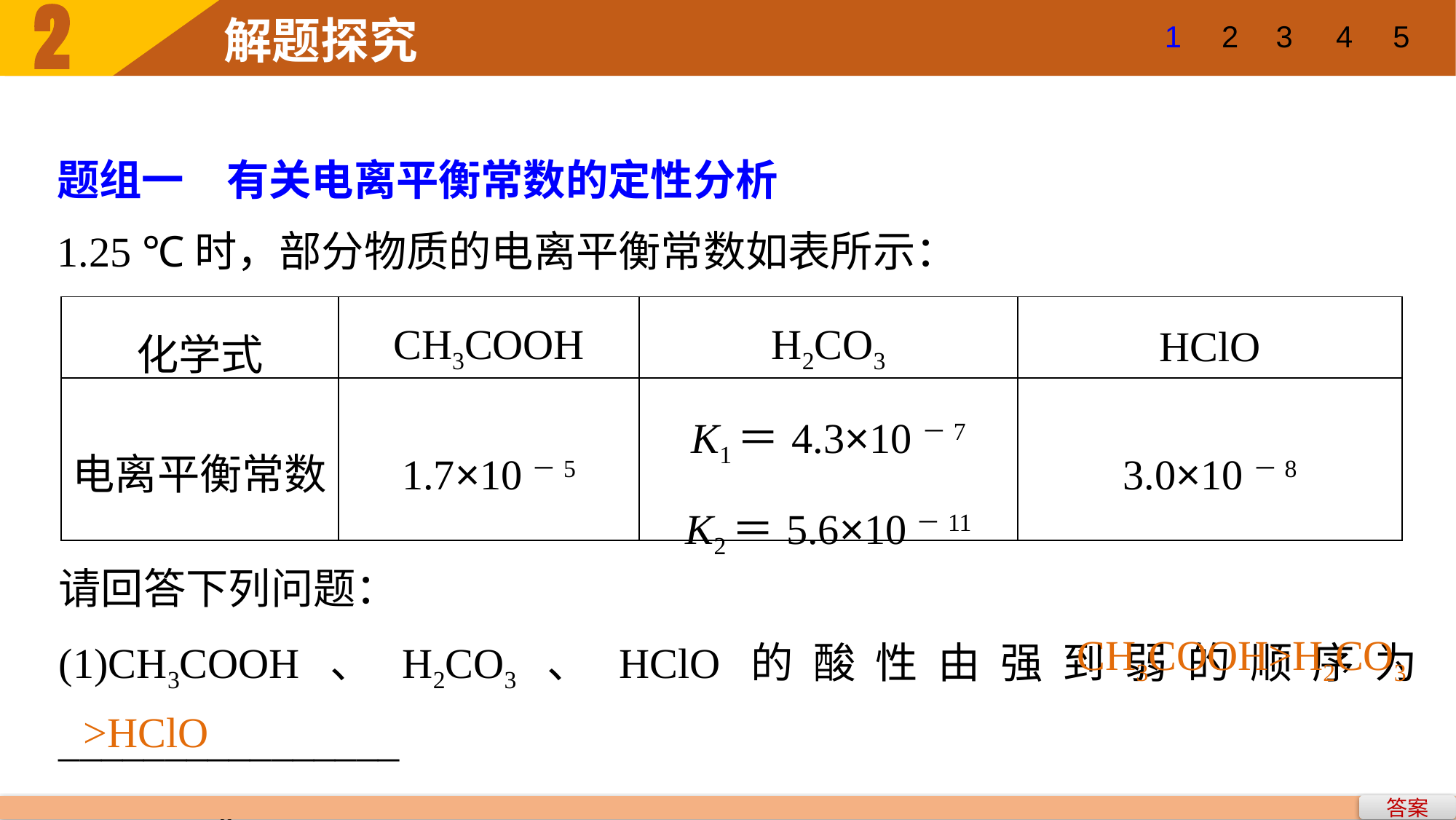

2

1
2
3
4
5
解题探究
题组一　有关电离平衡常数的定性分析
1.25 ℃时，部分物质的电离平衡常数如表所示：
| 化学式 | CH3COOH | H2CO3 | HClO |
| --- | --- | --- | --- |
| 电离平衡常数 | 1.7×10－5 | K1＝4.3×10－7 K2＝5.6×10－11 | 3.0×10－8 |
请回答下列问题：
(1)CH3COOH、H2CO3、HClO的酸性由强到弱的顺序为________________
_______。
CH3COOH>H2CO3
>HClO
答案